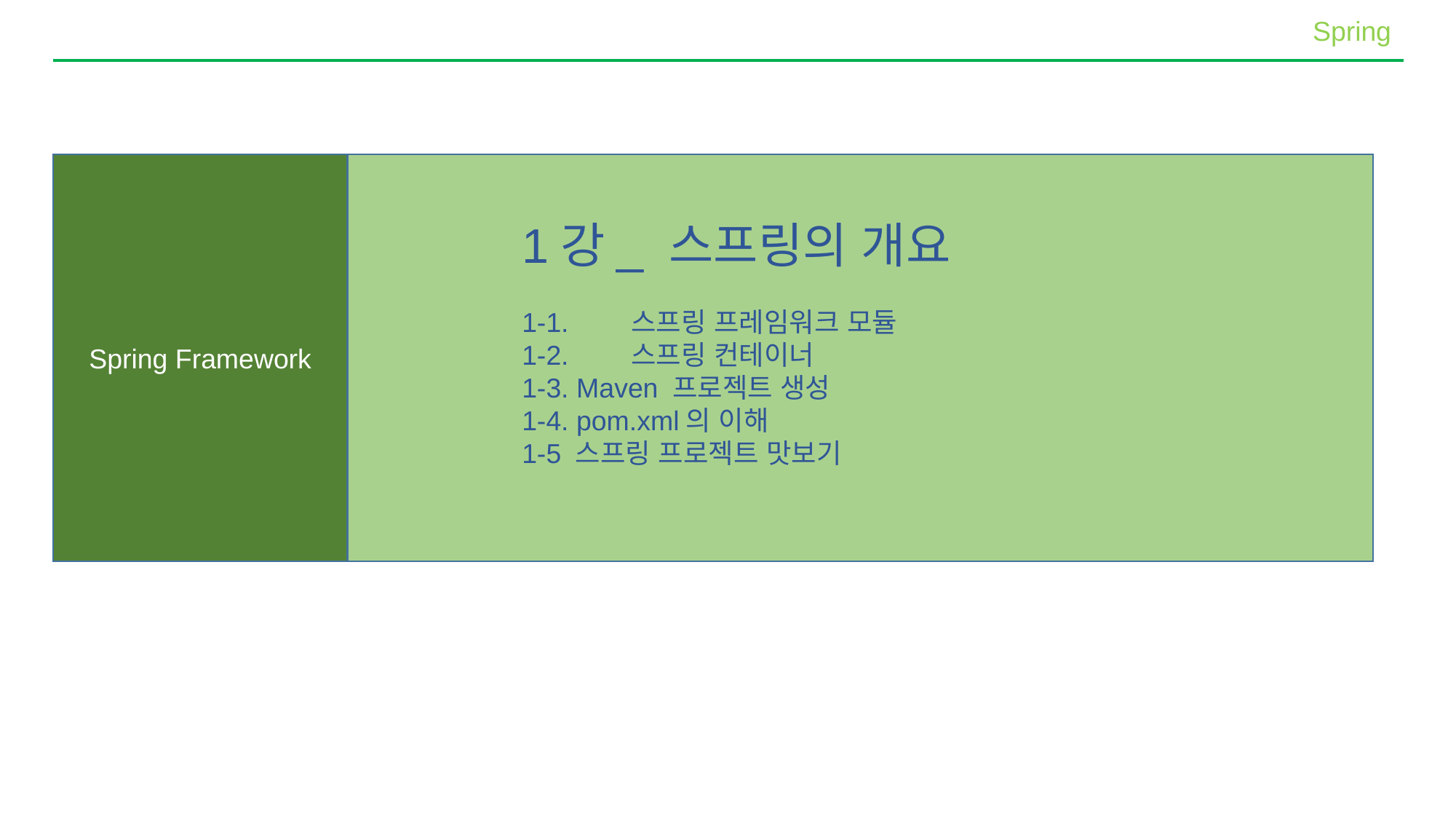

Spring
1강_ 스프링의 개요

1-1.	스프링 프레임워크 모듈
1-2.	스프링 컨테이너
1-3. Maven 프로젝트 생성
1-4. pom.xml의 이해
1-5 스프링 프로젝트 맛보기

Spring Framework